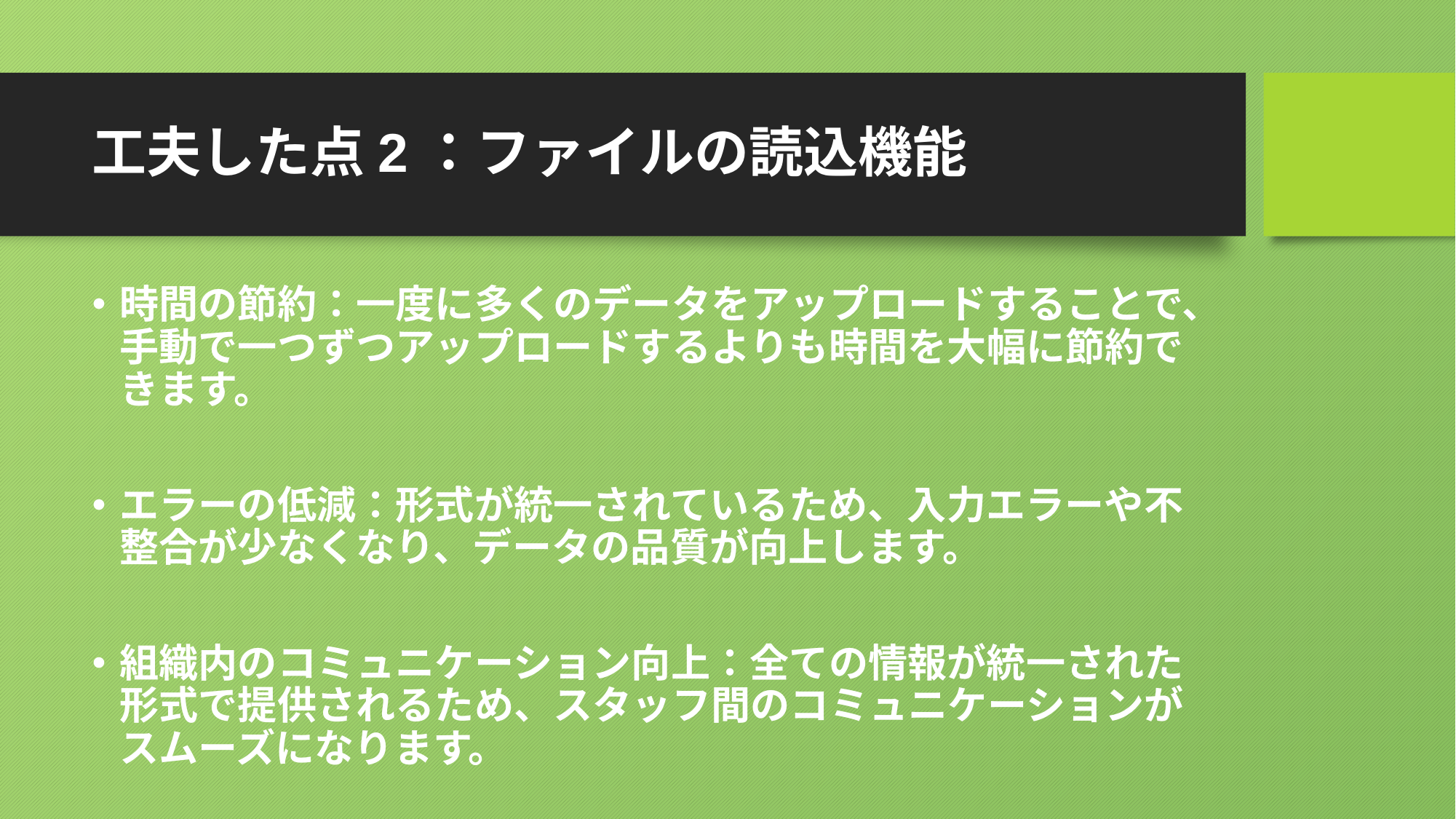

# 工夫した点2：ファイルの読込機能
時間の節約：一度に多くのデータをアップロードすることで、手動で一つずつアップロードするよりも時間を大幅に節約できます。

エラーの低減：形式が統一されているため、入力エラーや不整合が少なくなり、データの品質が向上します。

組織内のコミュニケーション向上：全ての情報が統一された形式で提供されるため、スタッフ間のコミュニケーションがスムーズになります。